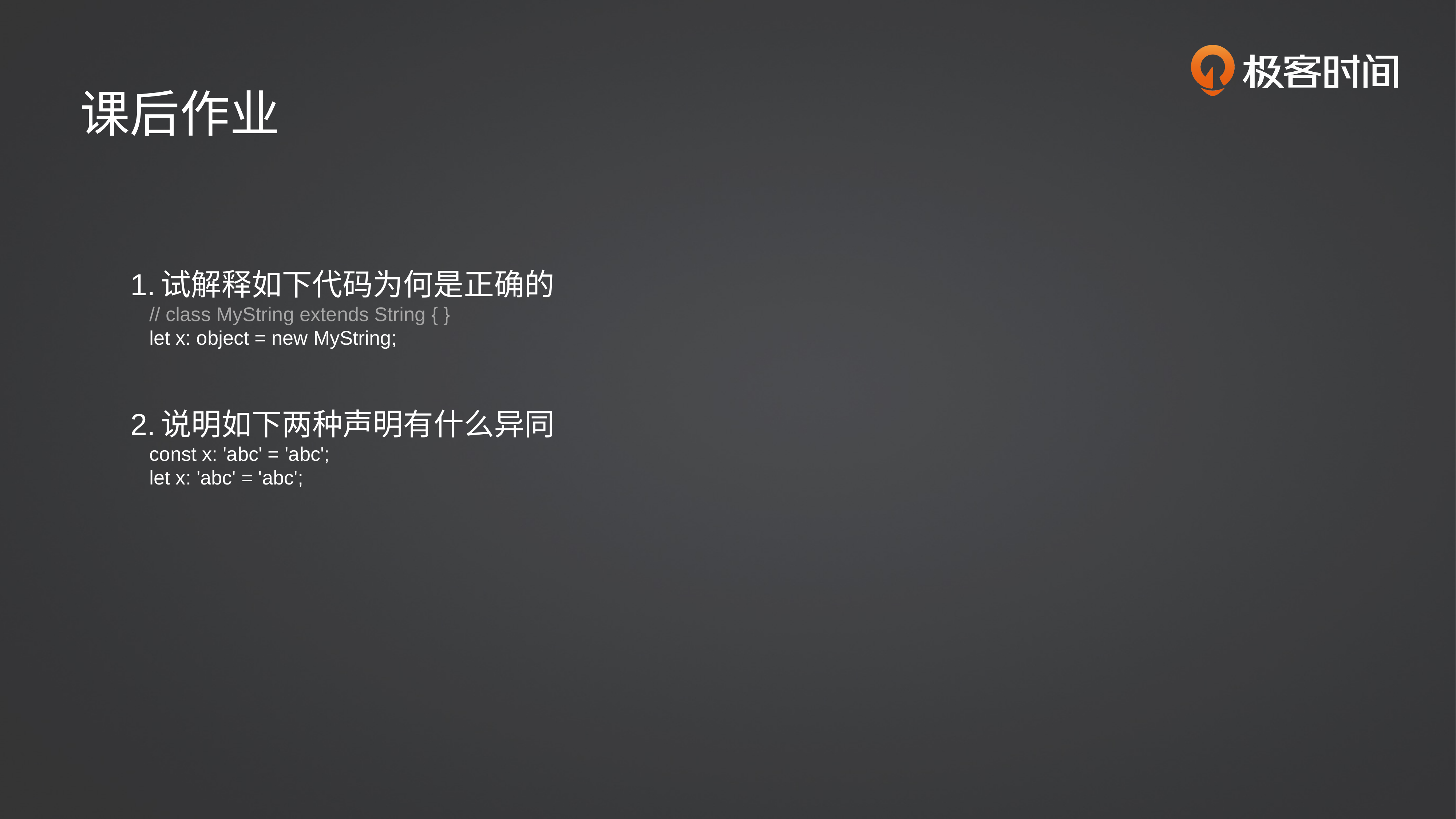

课后作业
试解释如下代码为何是正确的
// class MyString extends String { }
let x: object = new MyString;
说明如下两种声明有什么异同
const x: 'abc' = 'abc';
let x: 'abc' = 'abc';